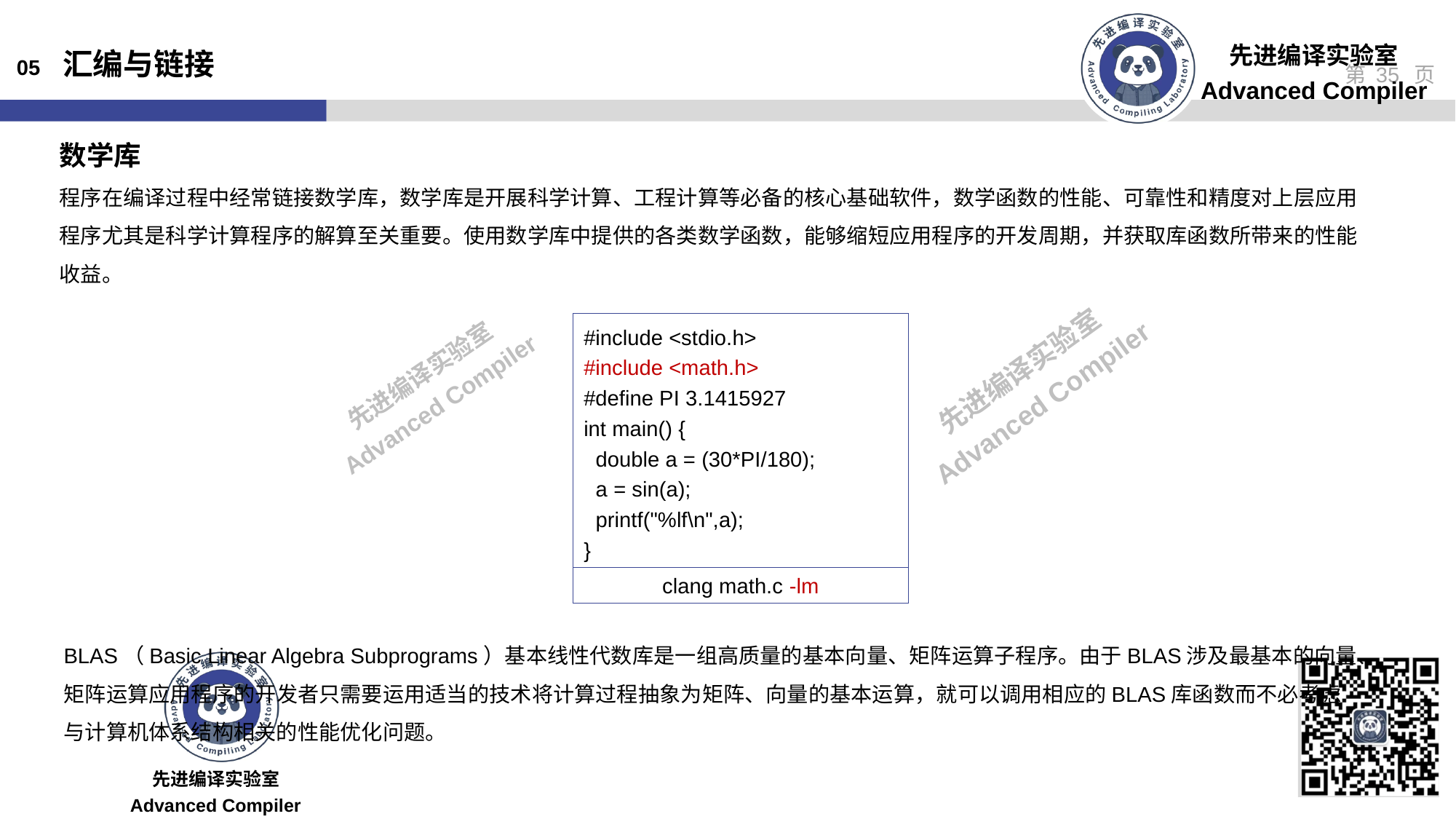

05  汇编与链接
数学库
程序在编译过程中经常链接数学库，数学库是开展科学计算、工程计算等必备的核心基础软件，数学函数的性能、可靠性和精度对上层应用程序尤其是科学计算程序的解算至关重要。使用数学库中提供的各类数学函数，能够缩短应用程序的开发周期，并获取库函数所带来的性能收益。
#include <stdio.h>
#include <math.h>
#define PI 3.1415927
int main() {
  double a = (30*PI/180);
  a = sin(a);
  printf("%lf\n",a);
}
clang math.c -lm
BLAS（Basic Linear Algebra Subprograms）基本线性代数库是一组高质量的基本向量、矩阵运算子程序。由于BLAS涉及最基本的向量、矩阵运算应用程序的开发者只需要运用适当的技术将计算过程抽象为矩阵、向量的基本运算，就可以调用相应的BLAS库函数而不必考虑与计算机体系结构相关的性能优化问题。